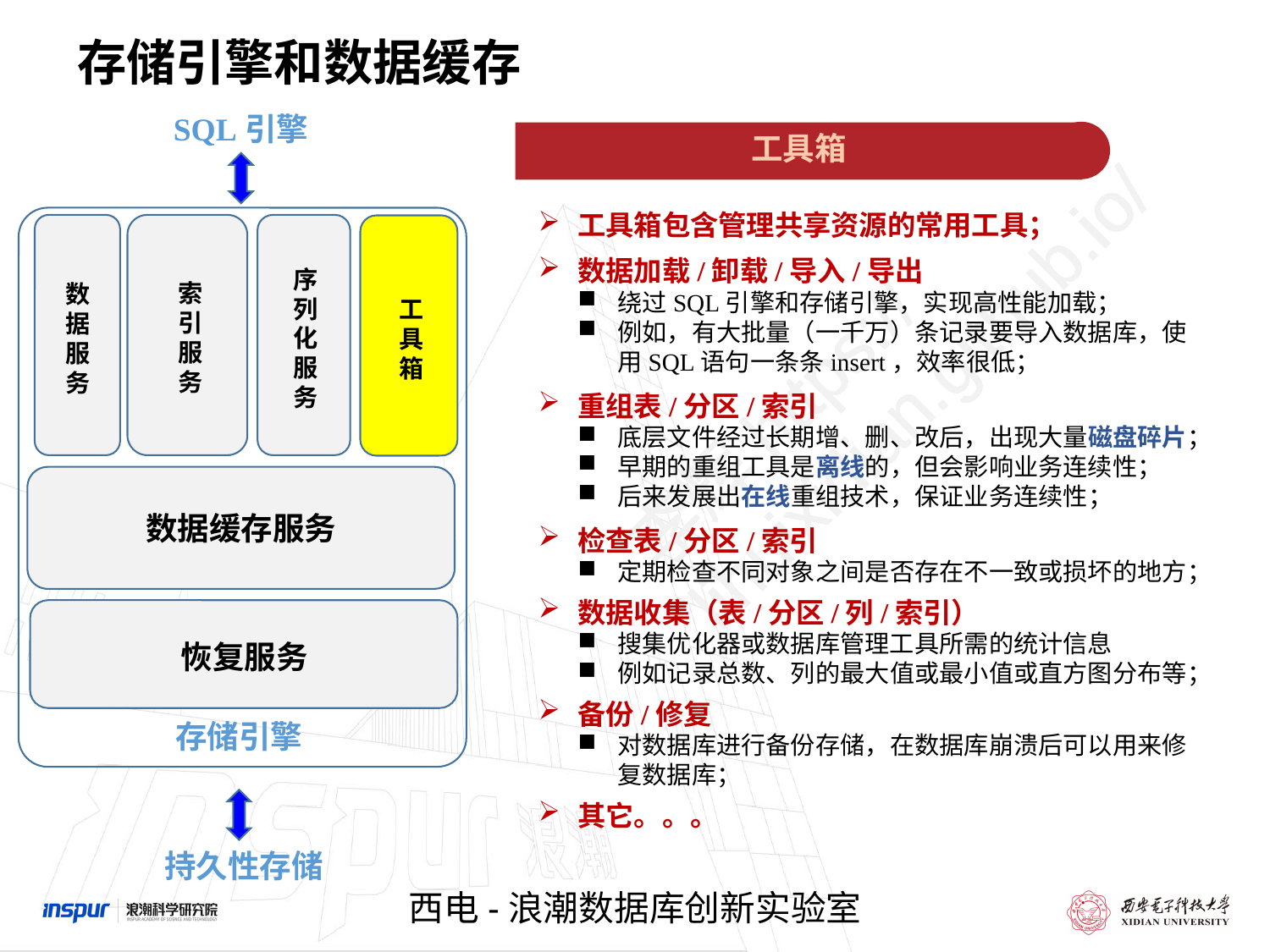

存储引擎和数据缓存
SQL引擎

工具箱

工具箱包含管理共享资源的常用工具；
数据加载/卸载/导入/导出
绕过SQL引擎和存储引擎，实现高性能加载；
例如，有大批量（一千万）条记录要导入数据库，使用SQL语句一条条insert，效率很低；
重组表/分区/索引
底层文件经过长期增、删、改后，出现大量磁盘碎片；
早期的重组工具是离线的，但会影响业务连续性；
后来发展出在线重组技术，保证业务连续性；
检查表/分区/索引
定期检查不同对象之间是否存在不一致或损坏的地方；
数据收集（表/分区/列/索引）
搜集优化器或数据库管理工具所需的统计信息
例如记录总数、列的最大值或最小值或直方图分布等；
备份/修复
对数据库进行备份存储，在数据库崩溃后可以用来修复数据库；
其它。。。

序
列
化
服
务
索
引
服
务
数
据
服
务
工
具
箱

数据缓存服务

恢复服务
存储引擎

持久性存储